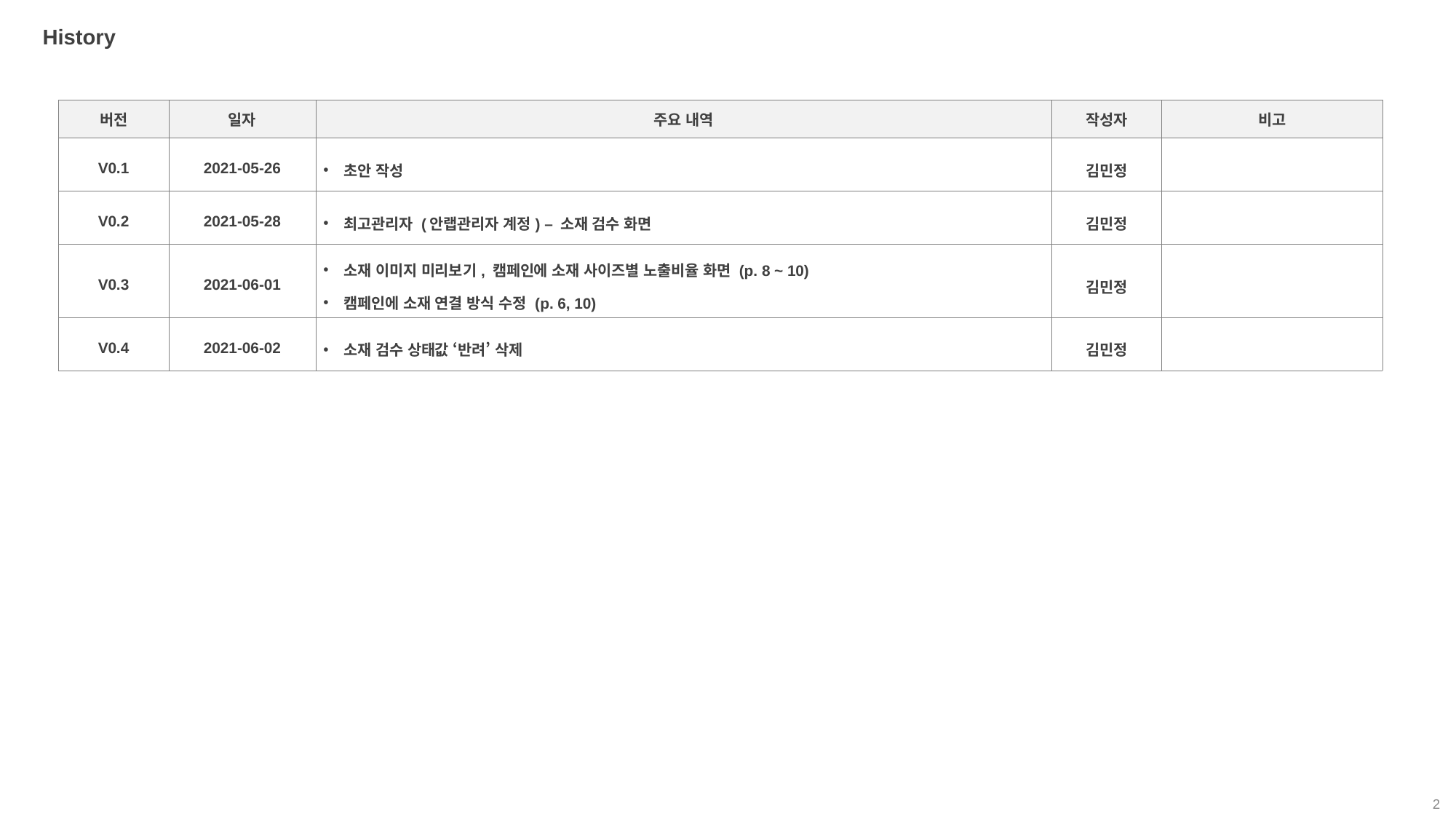

History
| 버전 | 일자 | 주요 내역 | 작성자 | 비고 |
| --- | --- | --- | --- | --- |
| V0.1 | 2021-05-26 | 초안 작성 | 김민정 |  |
| V0.2 | 2021-05-28 | 최고관리자 (안랩관리자 계정) – 소재 검수 화면 | 김민정 |  |
| V0.3 | 2021-06-01 | 소재 이미지 미리보기, 캠페인에 소재 사이즈별 노출비율 화면 (p. 8 ~ 10) 캠페인에 소재 연결 방식 수정 (p. 6, 10) | 김민정 |  |
| V0.4 | 2021-06-02 | 소재 검수 상태값 ‘반려’ 삭제 | 김민정 |  |
2